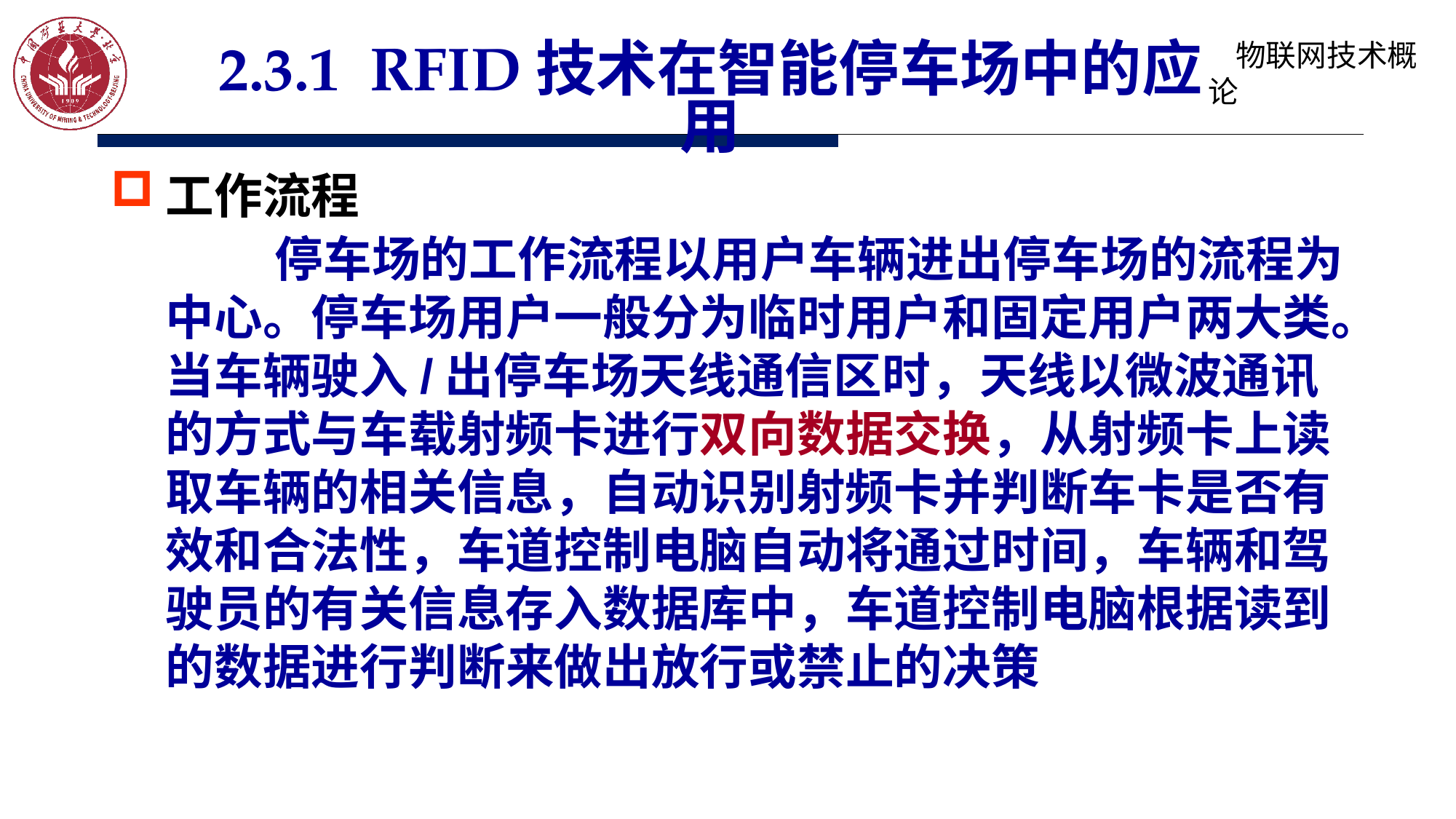

# 2.3.1  RFID技术在智能停车场中的应用
工作流程
	停车场的工作流程以用户车辆进出停车场的流程为中心。停车场用户一般分为临时用户和固定用户两大类。当车辆驶入/出停车场天线通信区时，天线以微波通讯的方式与车载射频卡进行双向数据交换，从射频卡上读取车辆的相关信息，自动识别射频卡并判断车卡是否有效和合法性，车道控制电脑自动将通过时间，车辆和驾驶员的有关信息存入数据库中，车道控制电脑根据读到的数据进行判断来做出放行或禁止的决策